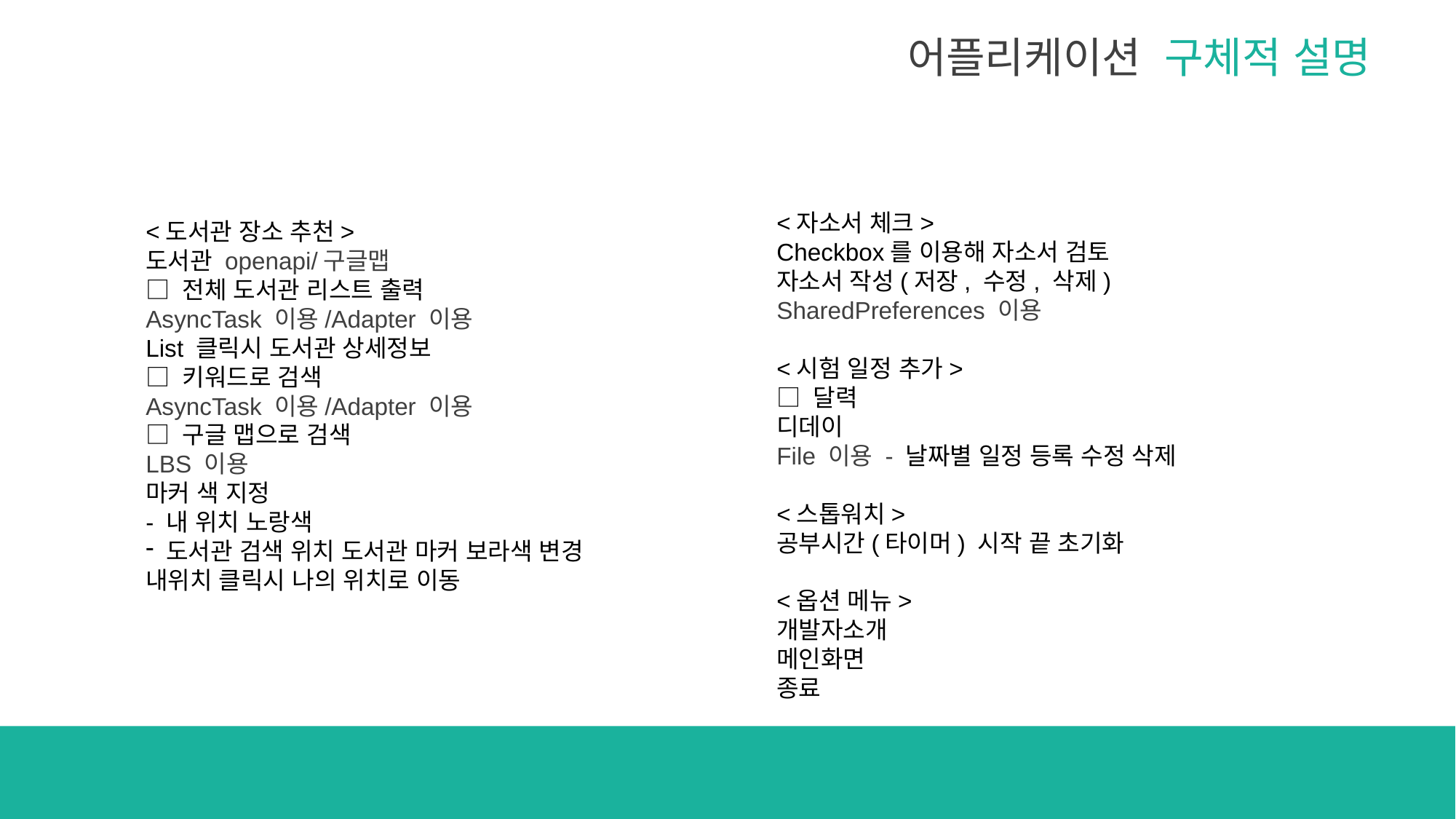

어플리케이션  구체적 설명

<도서관 장소 추천>
도서관 openapi/구글맵
□ 전체 도서관 리스트 출력
AsyncTask 이용/Adapter 이용
List 클릭시 도서관 상세정보
□ 키워드로 검색
AsyncTask 이용/Adapter 이용
□ 구글 맵으로 검색
LBS 이용
마커 색 지정
- 내 위치 노랑색
도서관 검색 위치 도서관 마커 보라색 변경
내위치 클릭시 나의 위치로 이동

<자소서 체크>
Checkbox를 이용해 자소서 검토
자소서 작성(저장, 수정, 삭제)
SharedPreferences 이용

<시험 일정 추가>
□ 달력
디데이
File 이용 - 날짜별 일정 등록 수정 삭제

<스톱워치>
공부시간(타이머) 시작 끝 초기화

<옵션 메뉴>
개발자소개
메인화면
종료